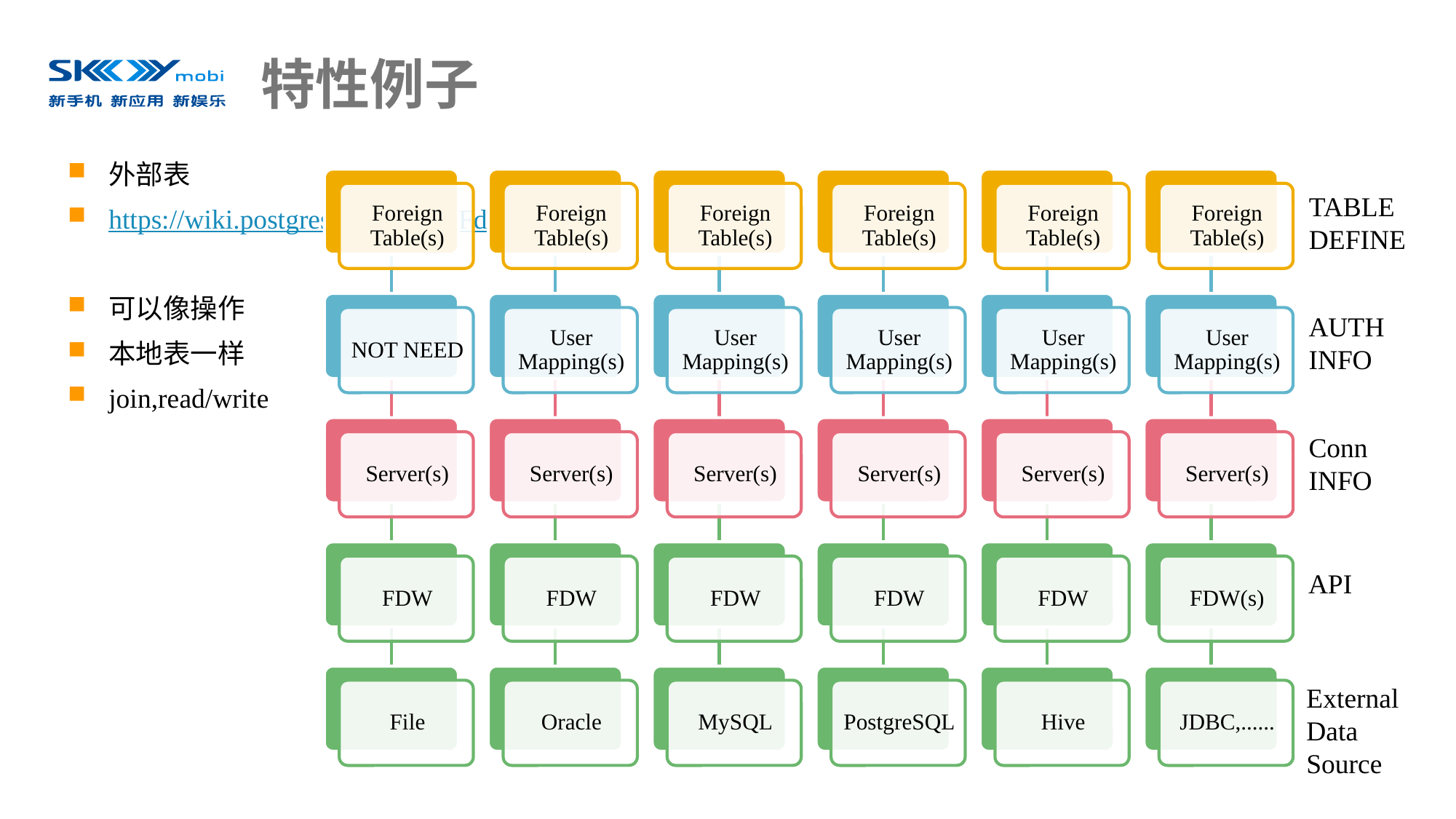

# 特性例子
外部表
https://wiki.postgresql.org/wiki/Fdw

可以像操作
本地表一样
join,read/write

Foreign Table(s)
NOT NEED
Server(s)
FDW
File
Foreign Table(s)
User Mapping(s)
Server(s)
FDW
Oracle
Foreign Table(s)
User Mapping(s)
Server(s)
FDW
MySQL
Foreign Table(s)
User Mapping(s)
Server(s)
FDW
PostgreSQL
Foreign Table(s)
User Mapping(s)
Server(s)
FDW
Hive
Foreign Table(s)
User Mapping(s)
Server(s)
FDW(s)
JDBC,......
TABLE
DEFINE
AUTH
INFO
Conn
INFO
API
External
Data
Source